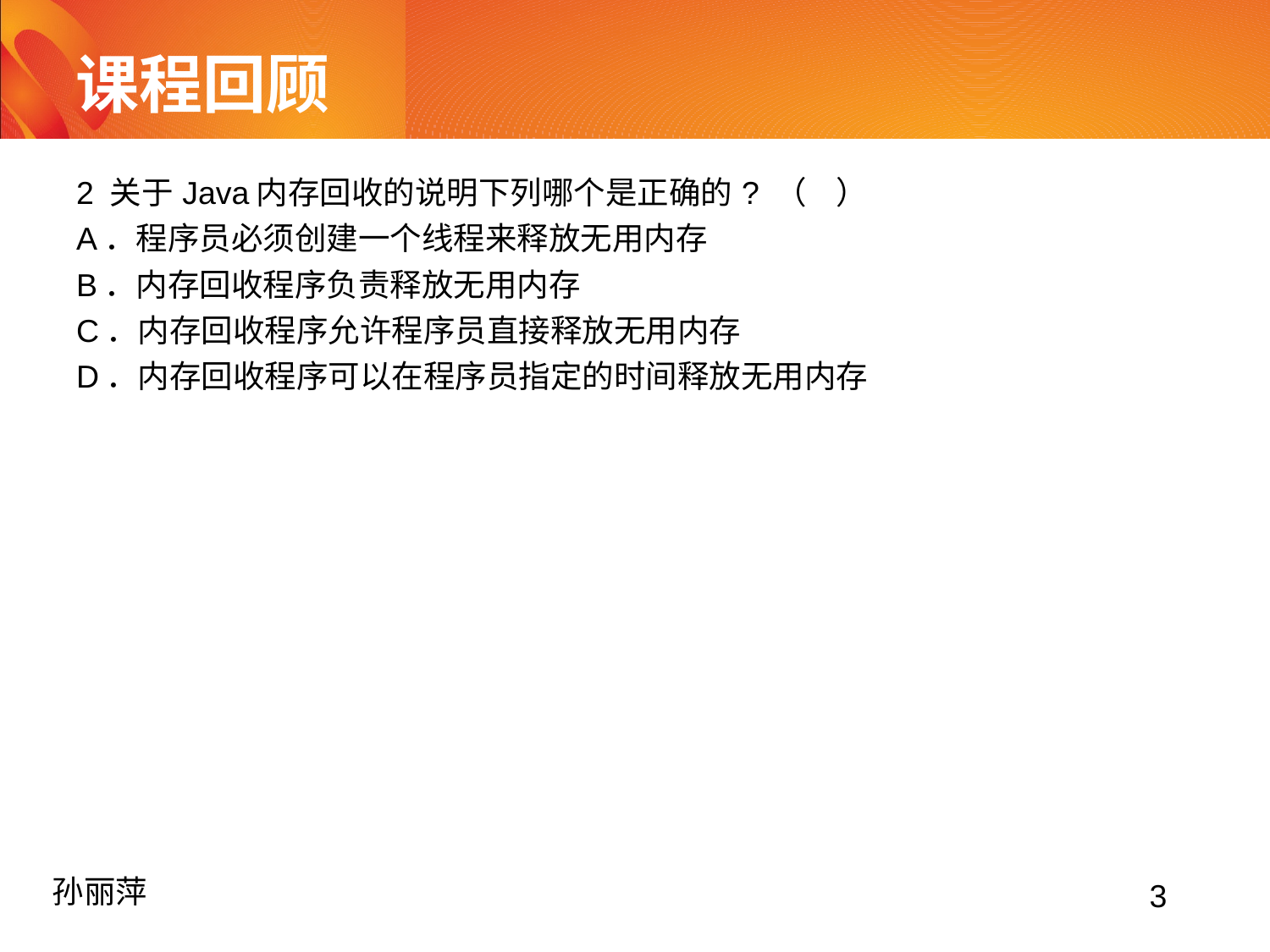

# 课程回顾
| 2 关于Java内存回收的说明下列哪个是正确的? （ ） A．程序员必须创建一个线程来释放无用内存 B．内存回收程序负责释放无用内存 C．内存回收程序允许程序员直接释放无用内存 D．内存回收程序可以在程序员指定的时间释放无用内存 |
| --- |